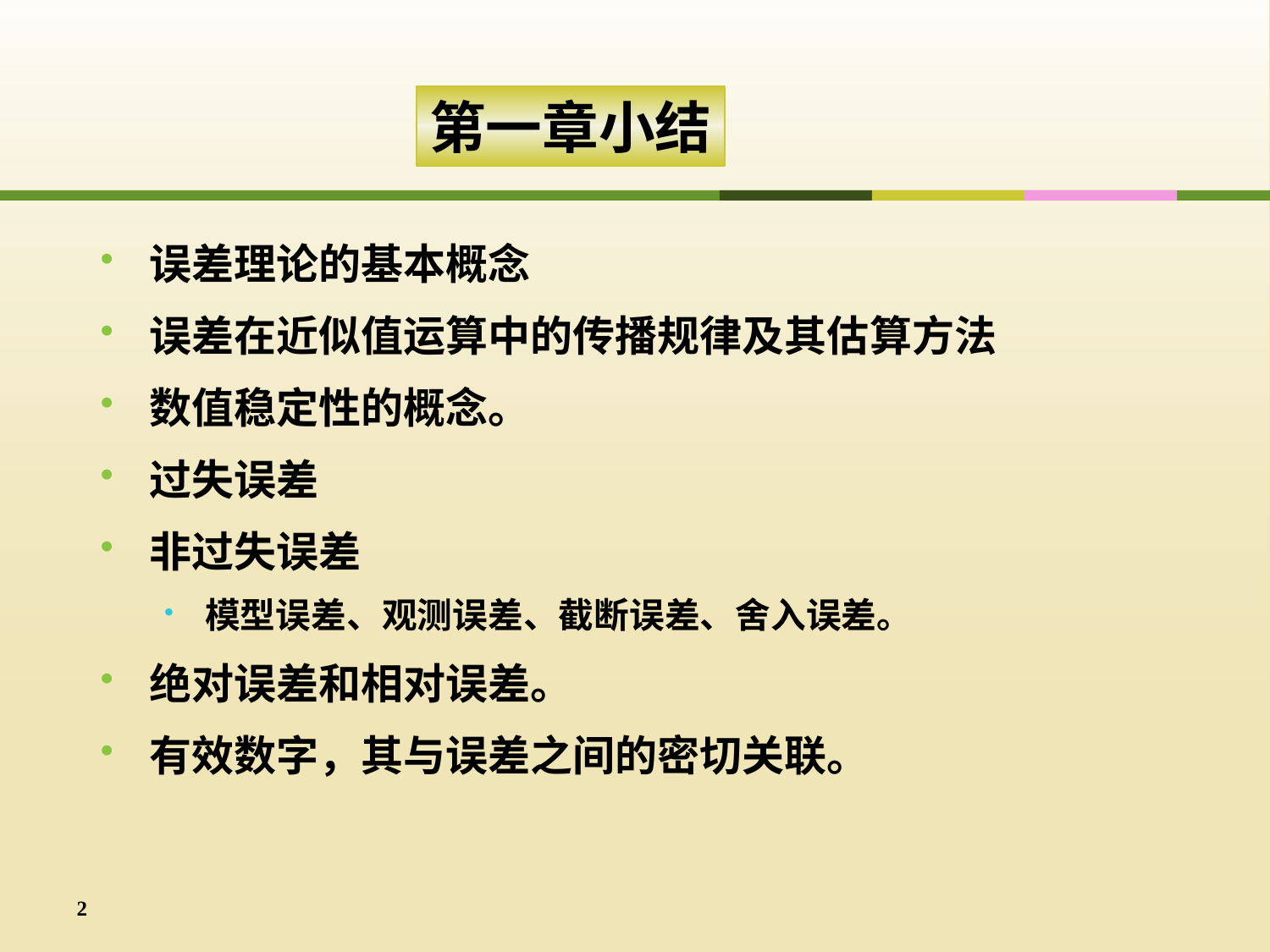

第一章小结
误差理论的基本概念
误差在近似值运算中的传播规律及其估算方法
数值稳定性的概念。
过失误差
非过失误差
模型误差、观测误差、截断误差、舍入误差。
绝对误差和相对误差。
有效数字，其与误差之间的密切关联。
2